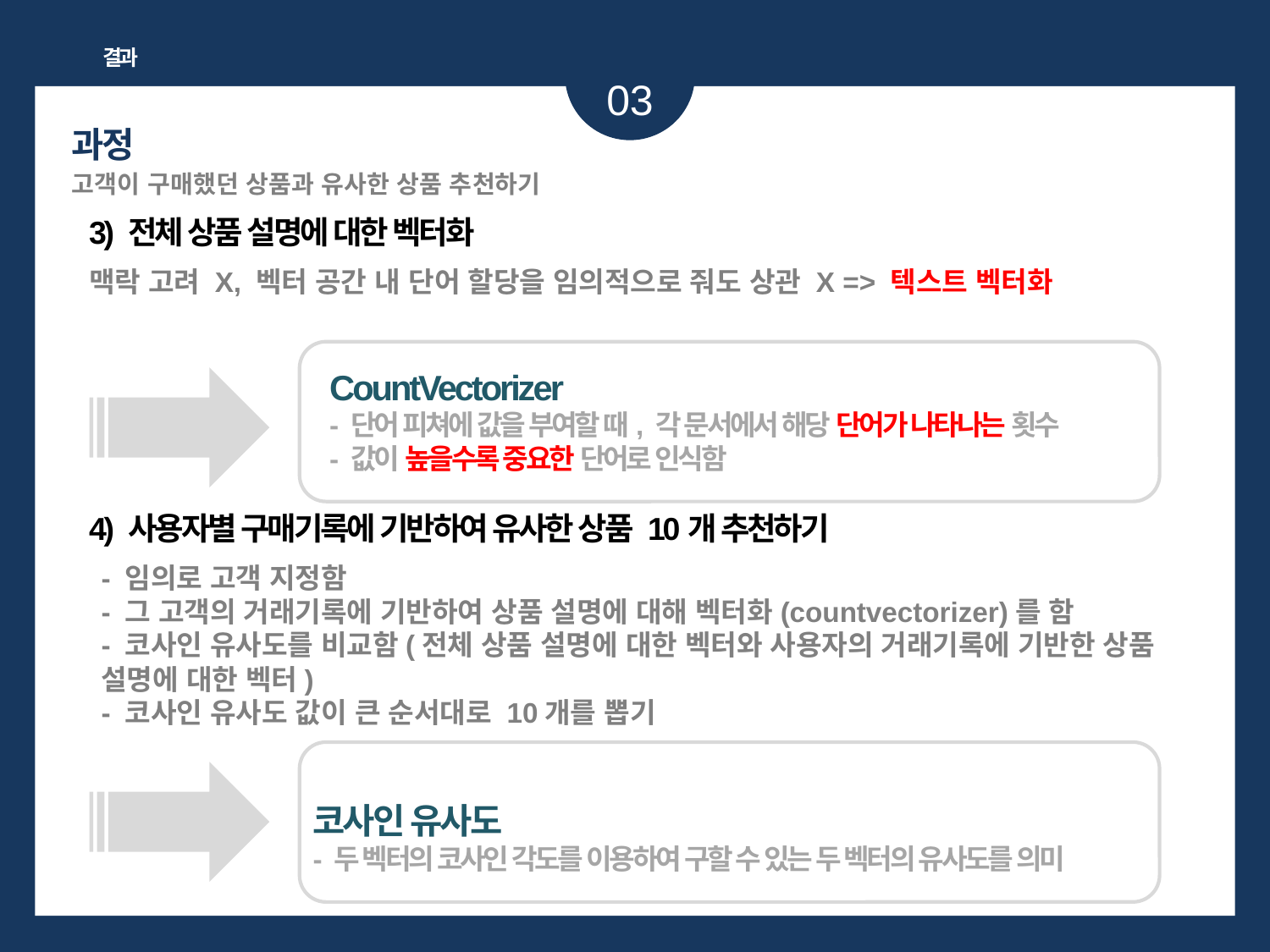

결과
03

과정
고객이 구매했던 상품과 유사한 상품 추천하기
3) 전체 상품 설명에 대한 벡터화
맥락 고려 X, 벡터 공간 내 단어 할당을 임의적으로 줘도 상관 X => 텍스트 벡터화
CountVectorizer
- 단어 피쳐에 값을 부여할 때, 각 문서에서 해당 단어가 나타나는 횟수
- 값이 높을수록 중요한 단어로 인식함

4) 사용자별 구매기록에 기반하여 유사한 상품 10개 추천하기
- 임의로 고객 지정함
- 그 고객의 거래기록에 기반하여 상품 설명에 대해 벡터화(countvectorizer)를 함
- 코사인 유사도를 비교함(전체 상품 설명에 대한 벡터와 사용자의 거래기록에 기반한 상품 설명에 대한 벡터)
- 코사인 유사도 값이 큰 순서대로 10개를 뽑기

코사인 유사도
- 두 벡터의 코사인 각도를 이용하여 구할 수 있는 두 벡터의 유사도를 의미